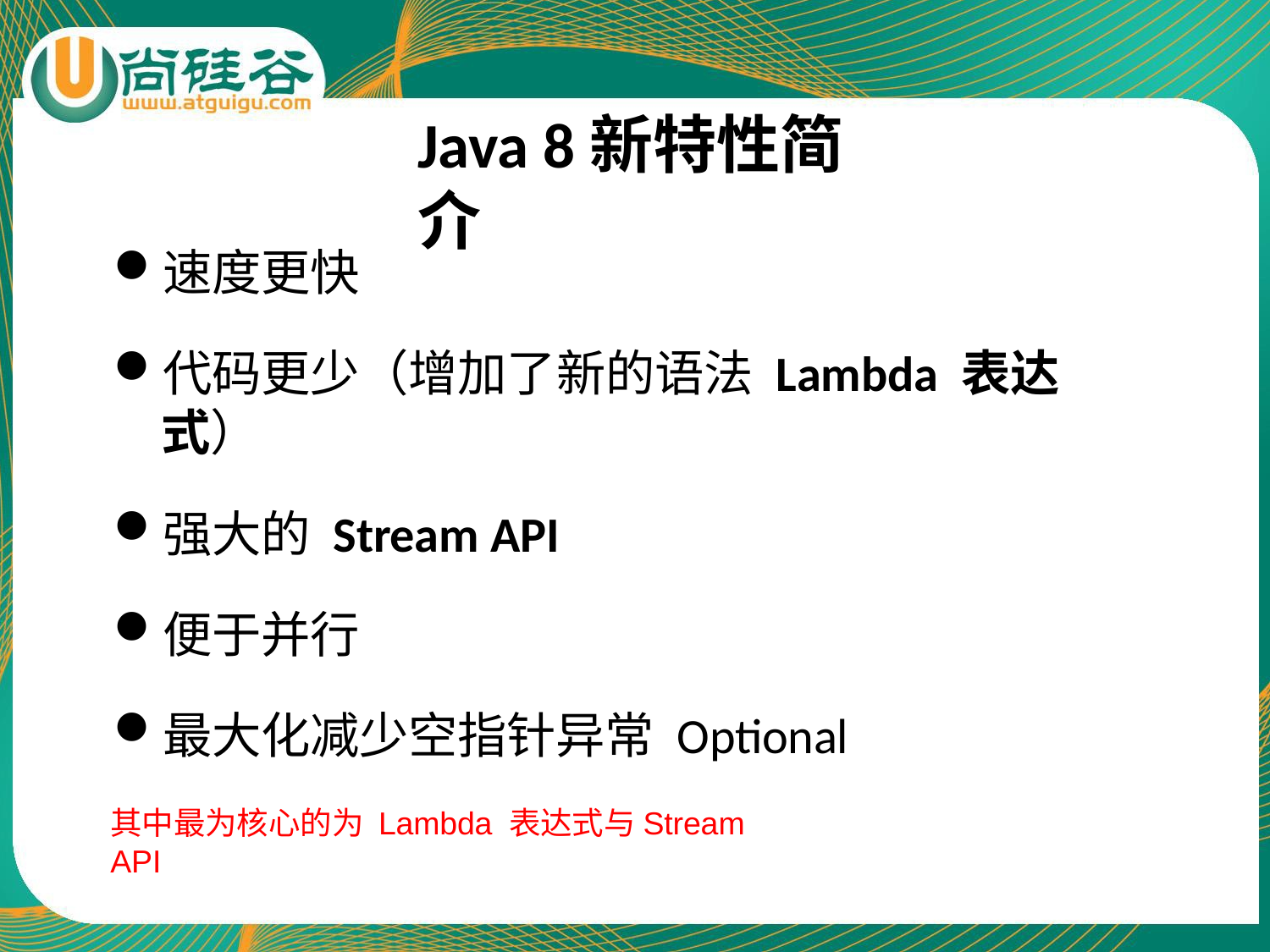

# Java 8新特性简介
速度更快
代码更少（增加了新的语法 Lambda 表达式）
强大的 Stream API
便于并行
最大化减少空指针异常 Optional
其中最为核心的为 Lambda 表达式与Stream API